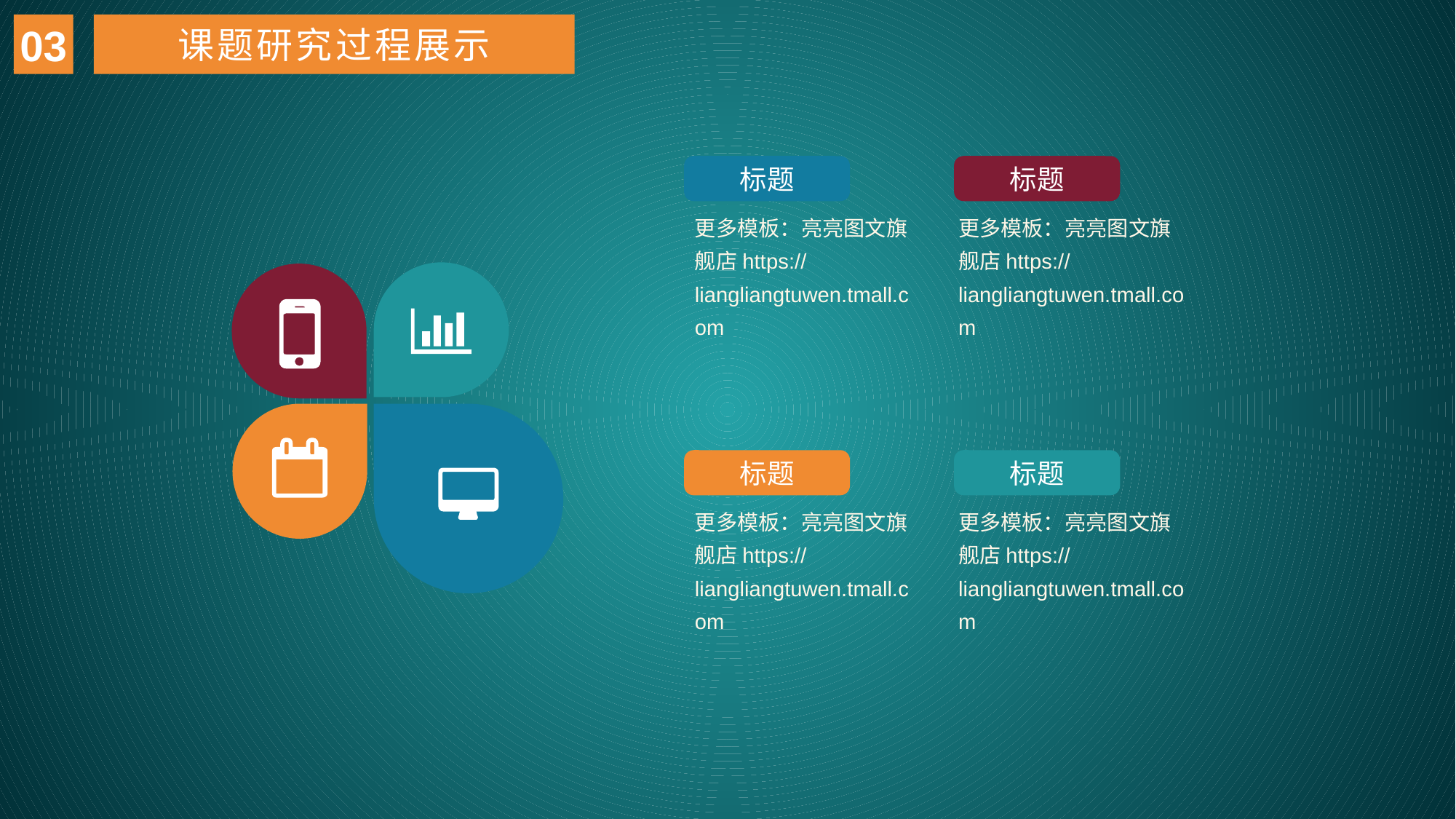

03
课题研究过程展示
标题
标题
更多模板：亮亮图文旗舰店https://liangliangtuwen.tmall.com
更多模板：亮亮图文旗舰店https://liangliangtuwen.tmall.com

标题
标题

更多模板：亮亮图文旗舰店https://liangliangtuwen.tmall.com
更多模板：亮亮图文旗舰店https://liangliangtuwen.tmall.com